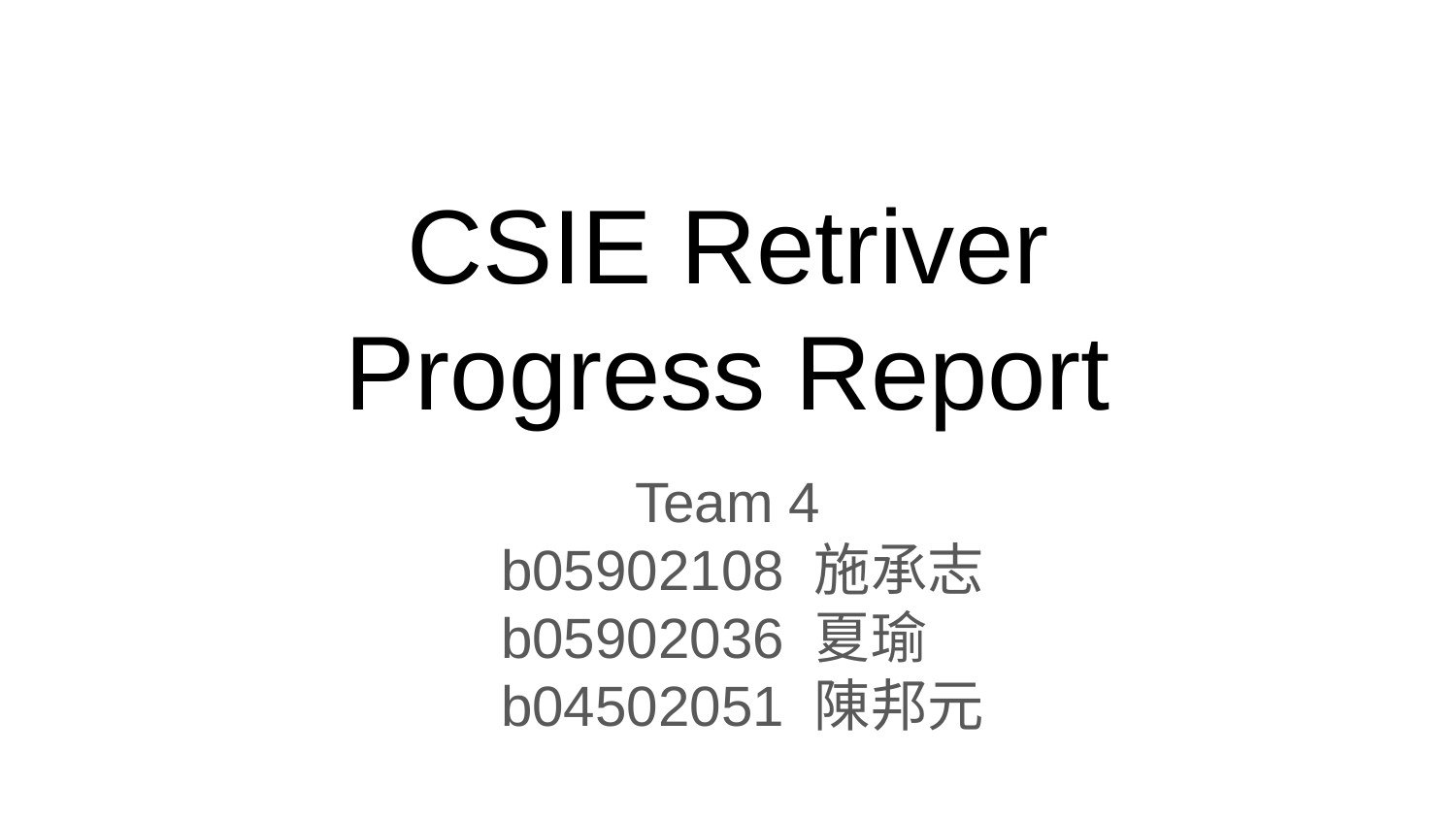

# CSIE Retriver
Progress Report
Team 4
b05902108 施承志
b05902036 夏瑜
b04502051 陳邦元